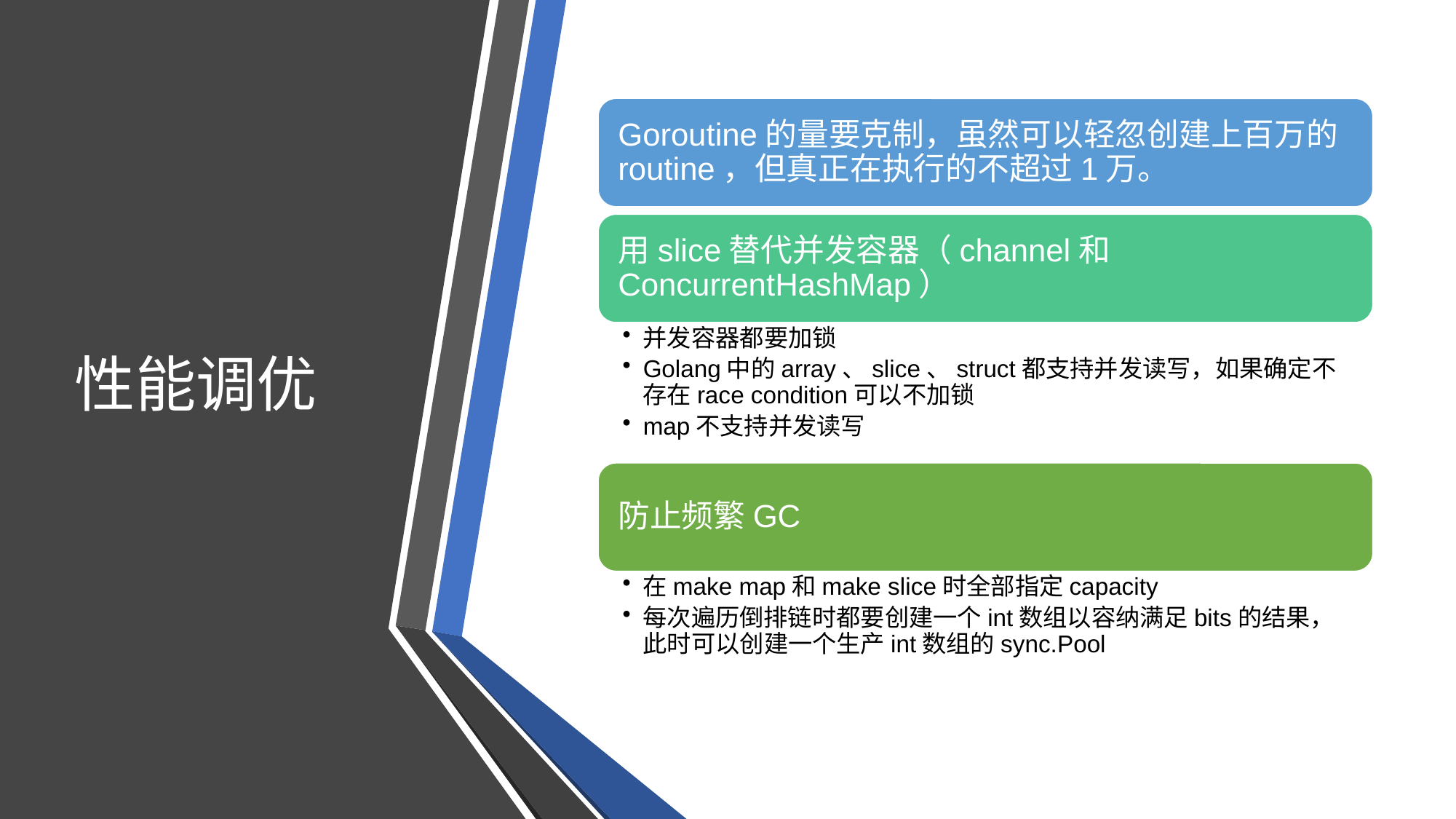

# 性能调优
Goroutine的量要克制，虽然可以轻忽创建上百万的routine，但真正在执行的不超过1万。
用slice替代并发容器（channel和ConcurrentHashMap）
并发容器都要加锁
Golang中的array、slice、struct都支持并发读写，如果确定不存在race condition可以不加锁
map不支持并发读写
防止频繁GC
在make map和make slice时全部指定capacity
每次遍历倒排链时都要创建一个int数组以容纳满足bits的结果，此时可以创建一个生产int数组的sync.Pool